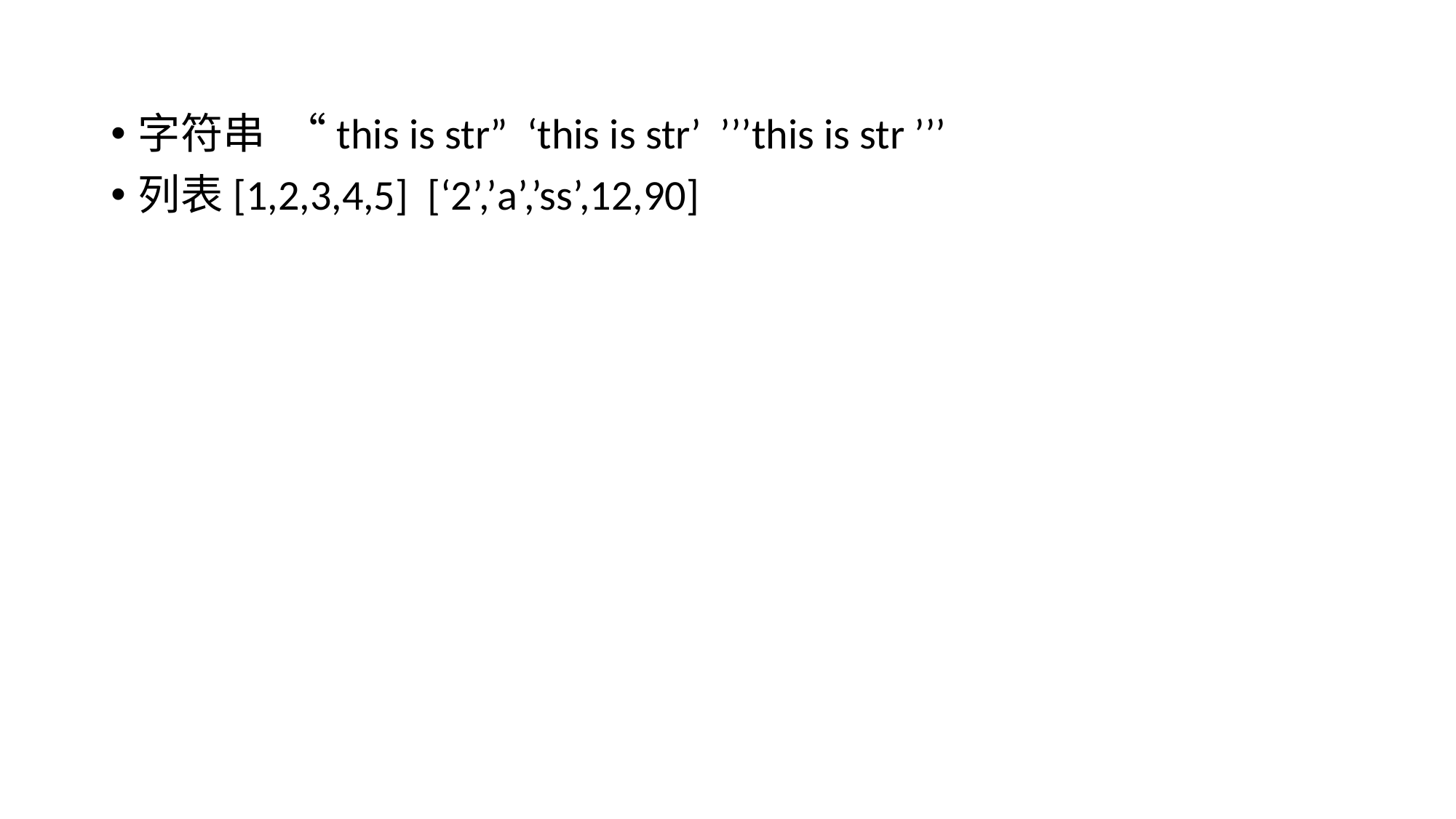

字符串  “this is str”  ‘this is str’  ’’’this is str ’’’
列表[1,2,3,4,5]  [‘2’,’a’,’ss’,12,90]